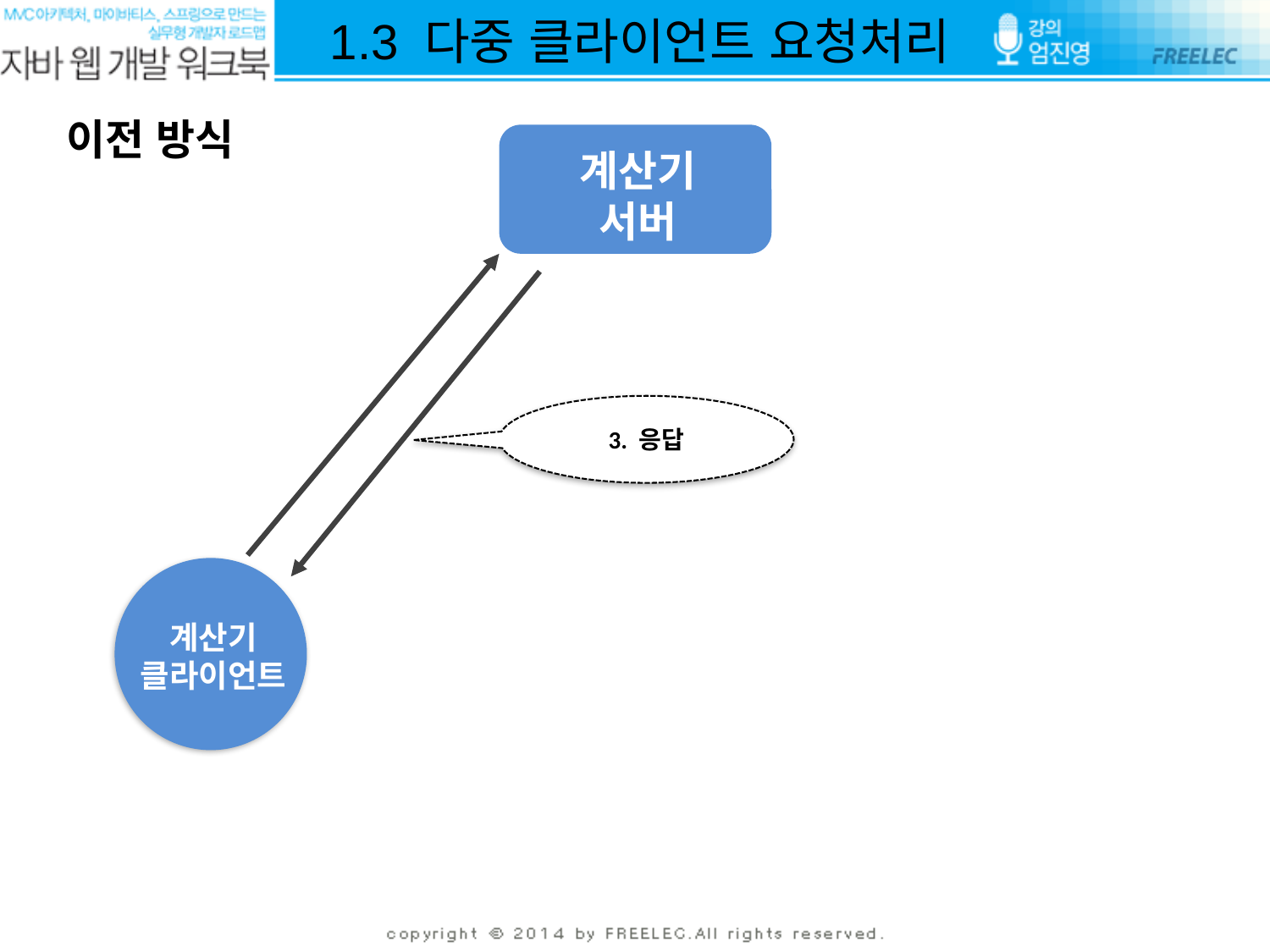

1.3 다중 클라이언트 요청처리
이전 방식

계산기
서버
3. 응답

계산기
클라이언트